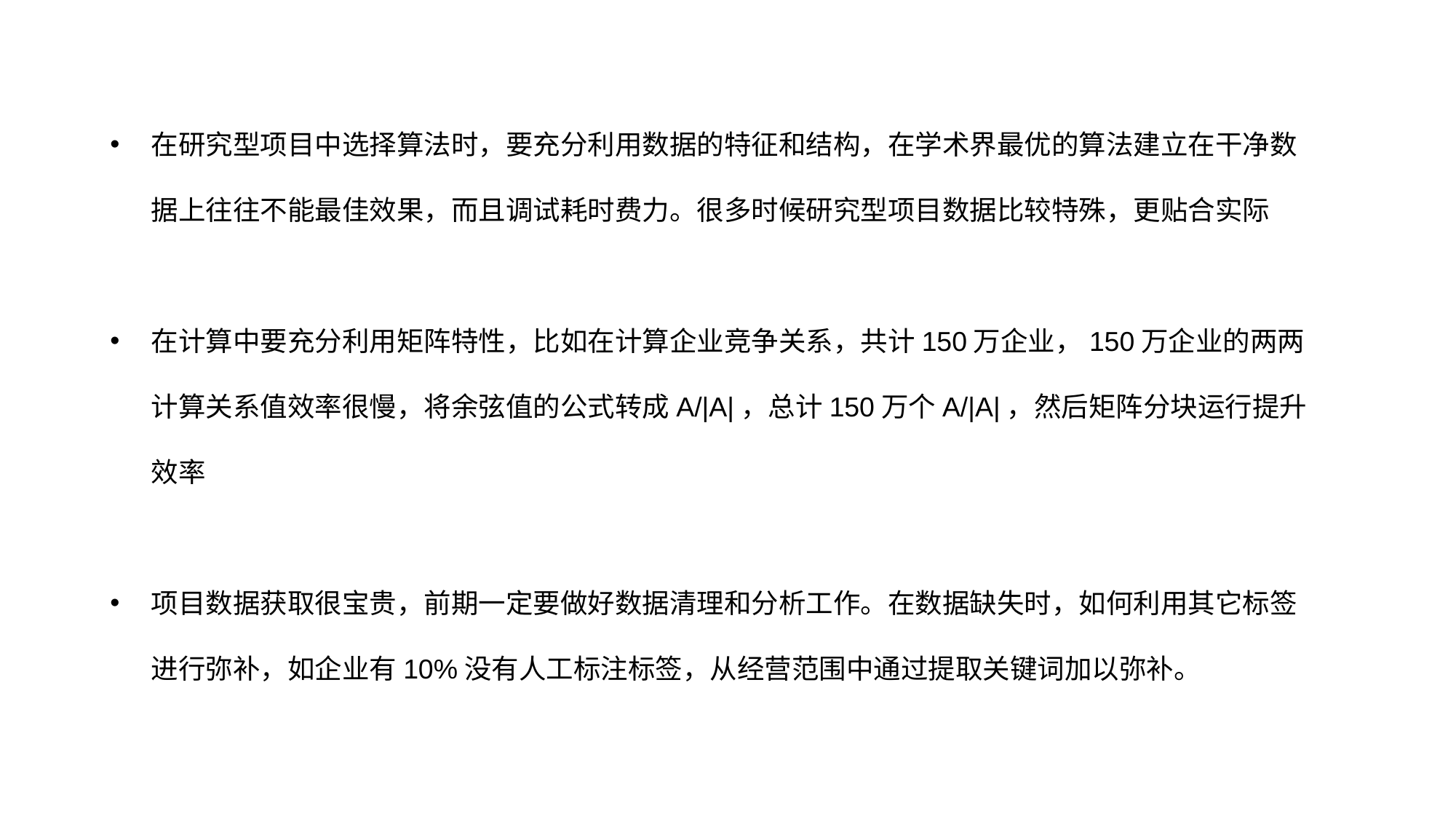

在研究型项目中选择算法时，要充分利用数据的特征和结构，在学术界最优的算法建立在干净数据上往往不能最佳效果，而且调试耗时费力。很多时候研究型项目数据比较特殊，更贴合实际

在计算中要充分利用矩阵特性，比如在计算企业竞争关系，共计150万企业，150万企业的两两计算关系值效率很慢，将余弦值的公式转成A/|A|，总计150万个A/|A|，然后矩阵分块运行提升效率

项目数据获取很宝贵，前期一定要做好数据清理和分析工作。在数据缺失时，如何利用其它标签进行弥补，如企业有10%没有人工标注标签，从经营范围中通过提取关键词加以弥补。